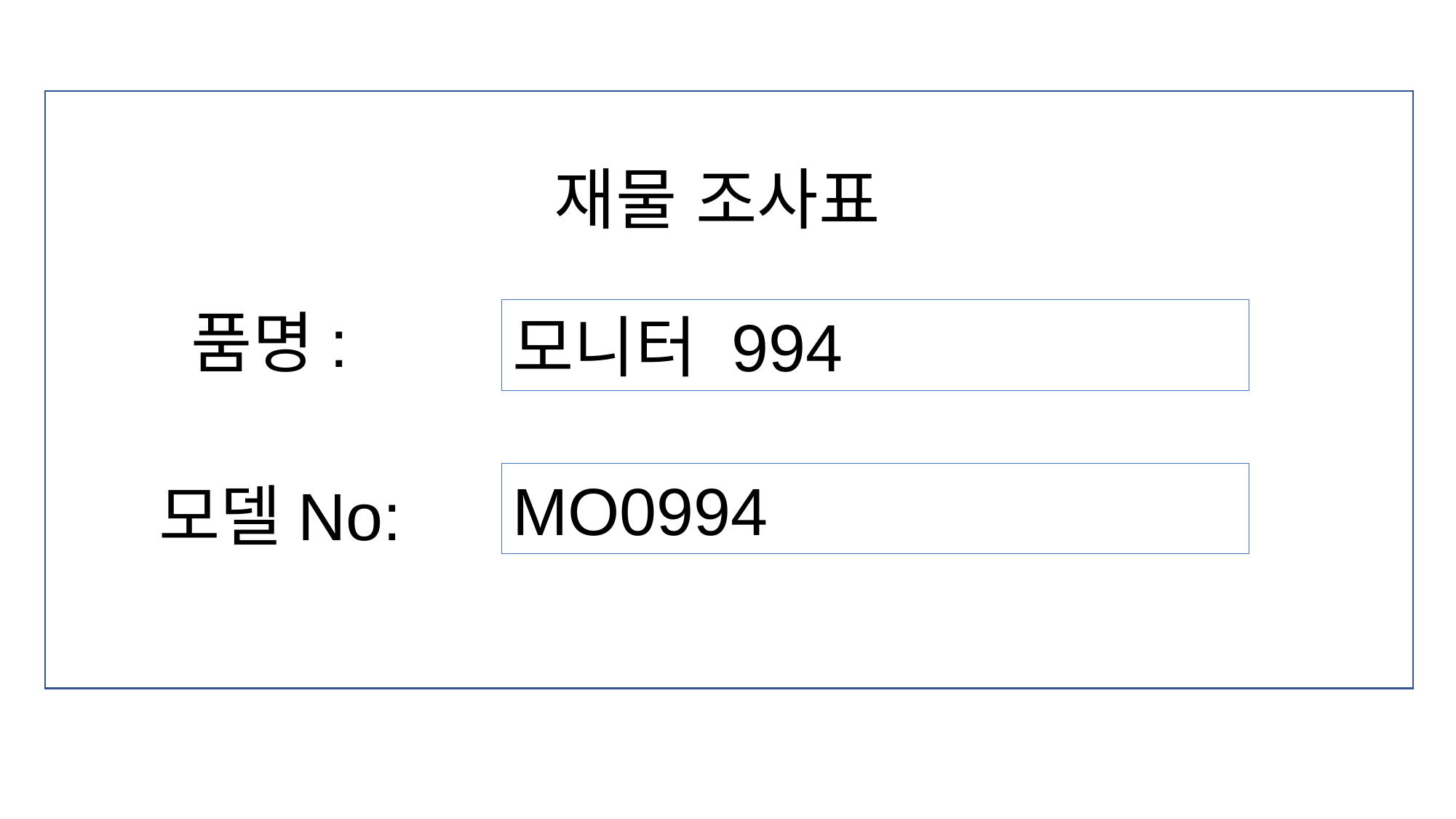

재물 조사표
품명:
모니터 994
MO0994
모델No: